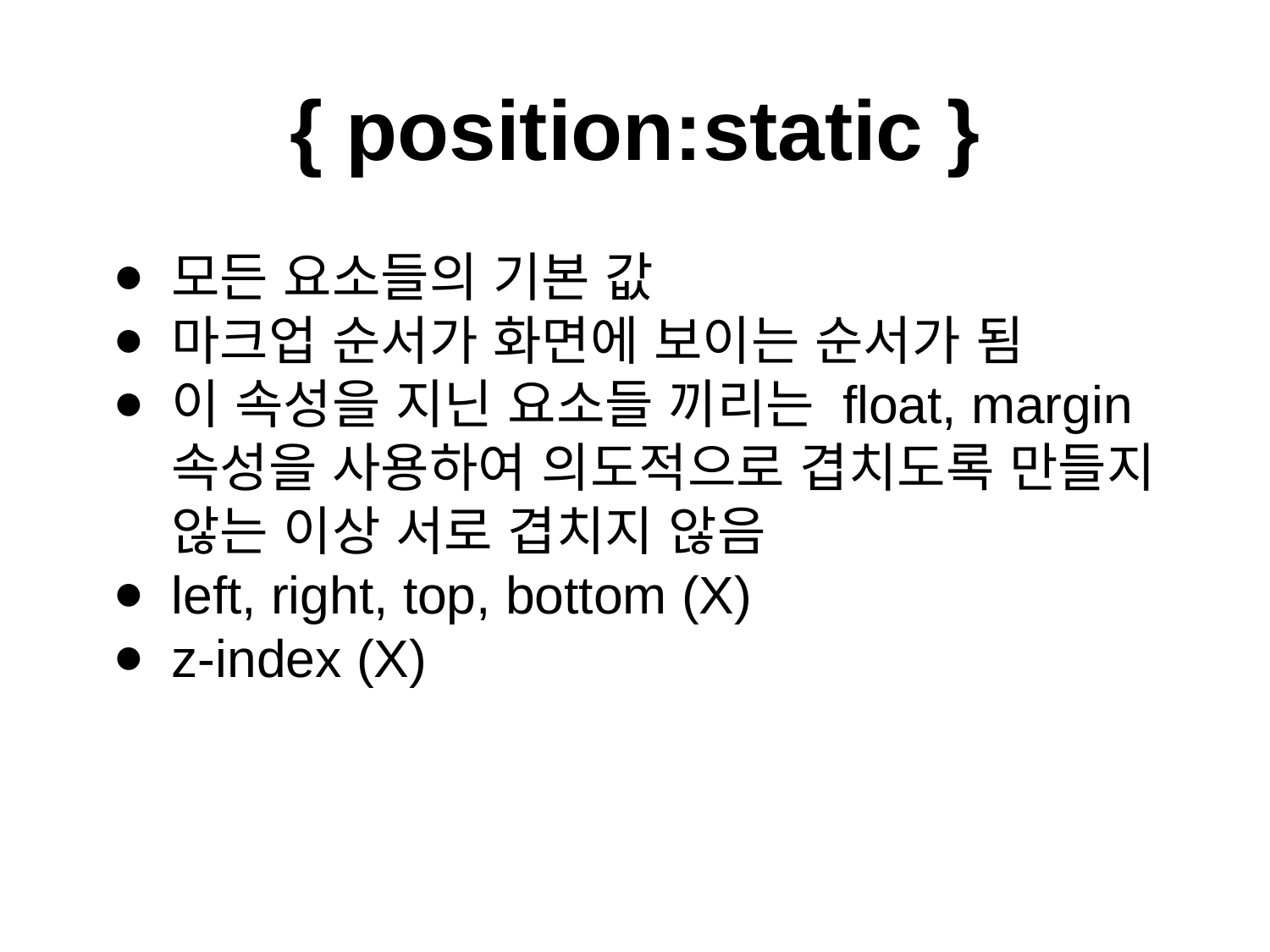

# { position:static }
모든 요소들의 기본 값
마크업 순서가 화면에 보이는 순서가 됨
이 속성을 지닌 요소들 끼리는 float, margin 속성을 사용하여 의도적으로 겹치도록 만들지 않는 이상 서로 겹치지 않음
left, right, top, bottom (X)
z-index (X)